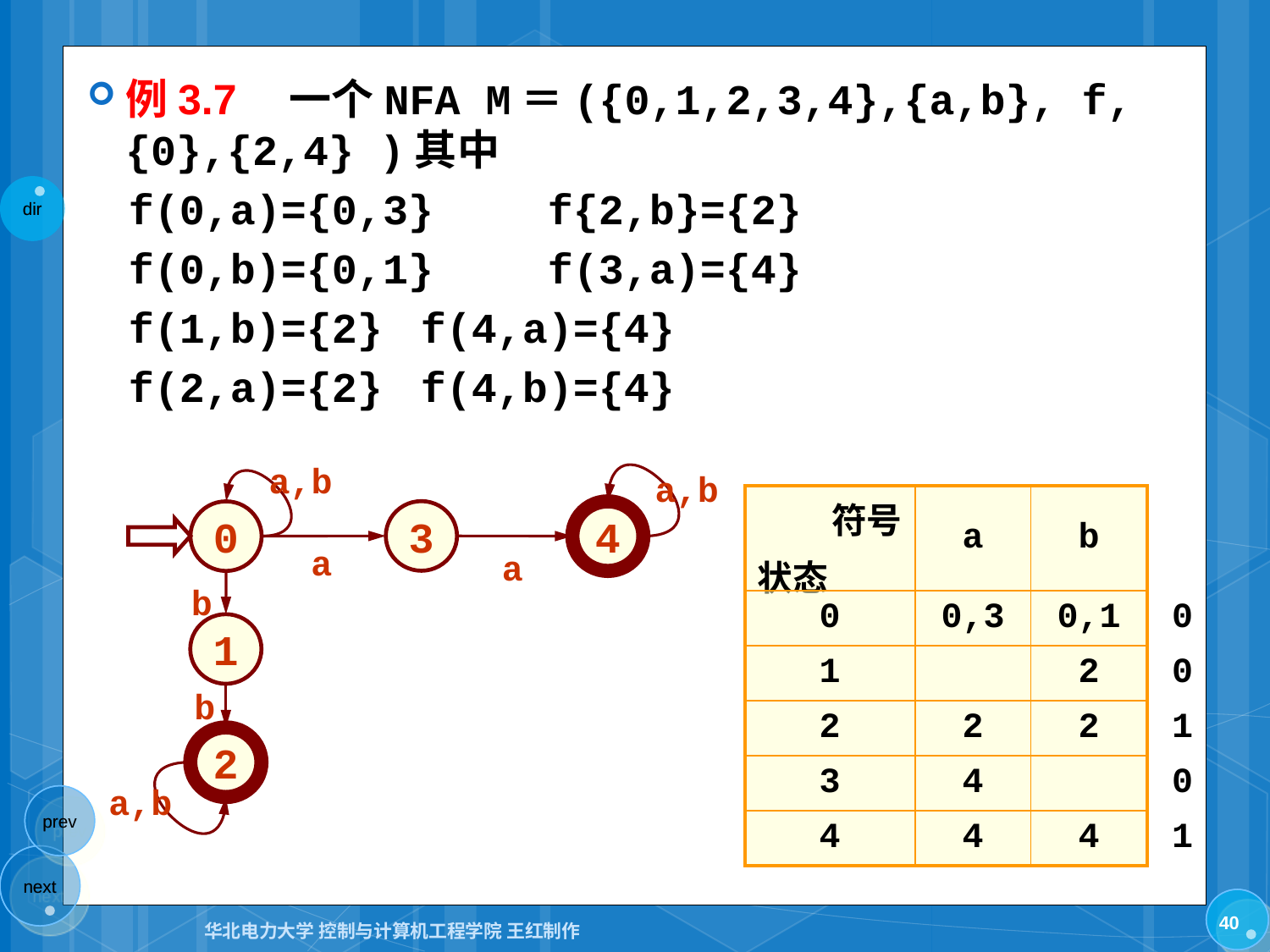

例3.7　一个NFA M＝({0,1,2,3,4},{a,b}, f,{0},{2,4} )其中
f(0,a)={0,3}	f{2,b}={2}
f(0,b)={0,1}	f(3,a)={4}
f(1,b)={2}	f(4,a)={4}
f(2,a)={2}	f(4,b)={4}
a,b
a,b
3
0
4

a
a
b
1
b
2
a,b
| 符号 状态 | a | b |  |
| --- | --- | --- | --- |
| 0 | 0,3 | 0,1 | 0 |
| 1 |  | 2 | 0 |
| 2 | 2 | 2 | 1 |
| 3 | 4 |  | 0 |
| 4 | 4 | 4 | 1 |
40
华北电力大学 控制与计算机工程学院 王红制作